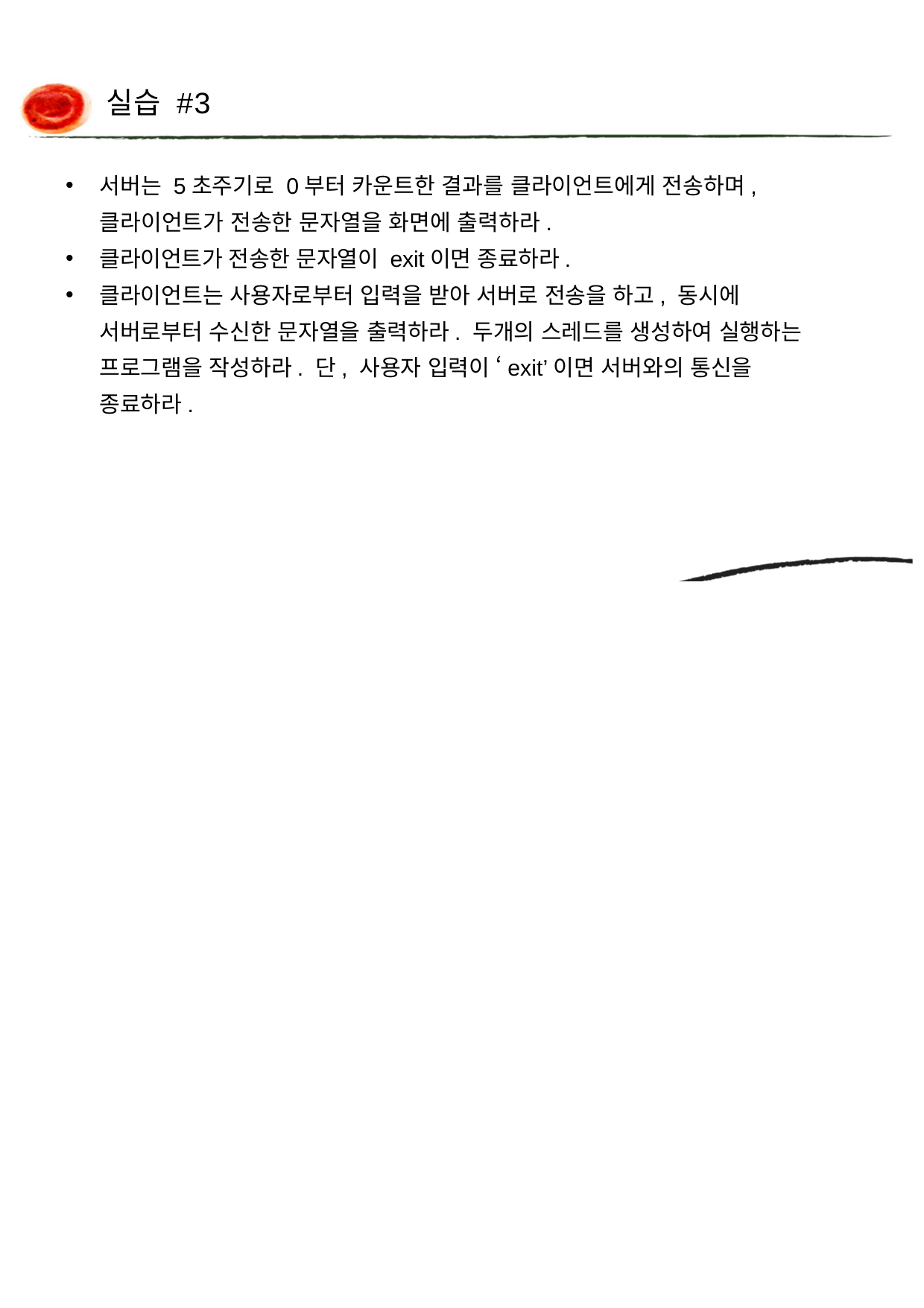

실습 #3

서버는 5초주기로 0부터 카운트한 결과를 클라이언트에게 전송하며, 클라이언트가 전송한 문자열을 화면에 출력하라.
클라이언트가 전송한 문자열이 exit이면 종료하라.
클라이언트는 사용자로부터 입력을 받아 서버로 전송을 하고, 동시에 서버로부터 수신한 문자열을 출력하라. 두개의 스레드를 생성하여 실행하는 프로그램을 작성하라. 단, 사용자 입력이 ‘exit’이면 서버와의 통신을 종료하라.